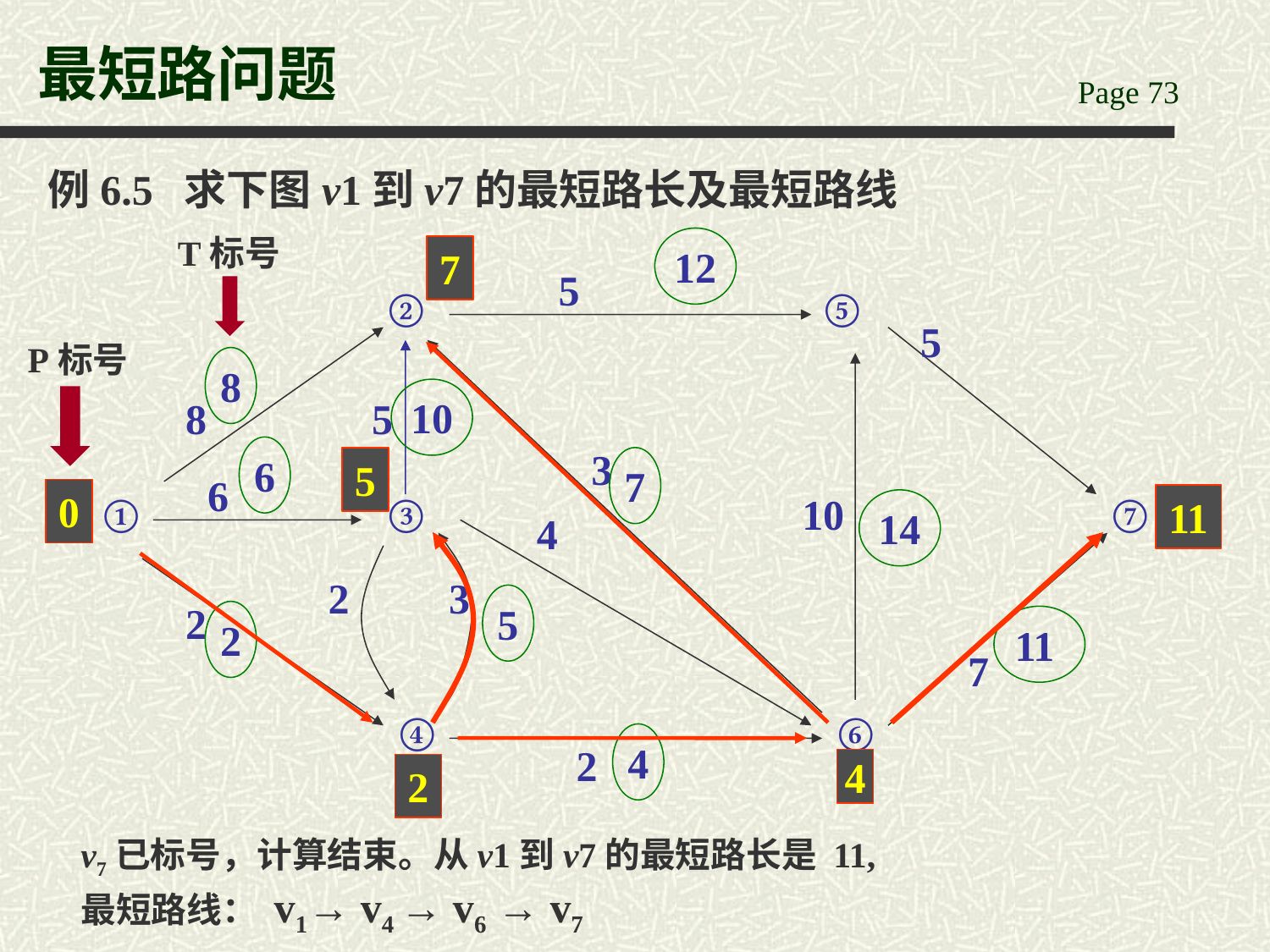

# 最短路问题
例6.5  求下图v1到v7的最短路长及最短路线
T标号

12
7
5
②
⑤
5

8
5
3
6
①
③
10
⑦
4

2
3
2
7
④
⑥
2

P标号

8
10
6
5
7
0
11
14

5
2
11
4

4
2
v7已标号，计算结束。从v1到v7的最短路长是 11,
最短路线： v1→ v4 → v6 → v7